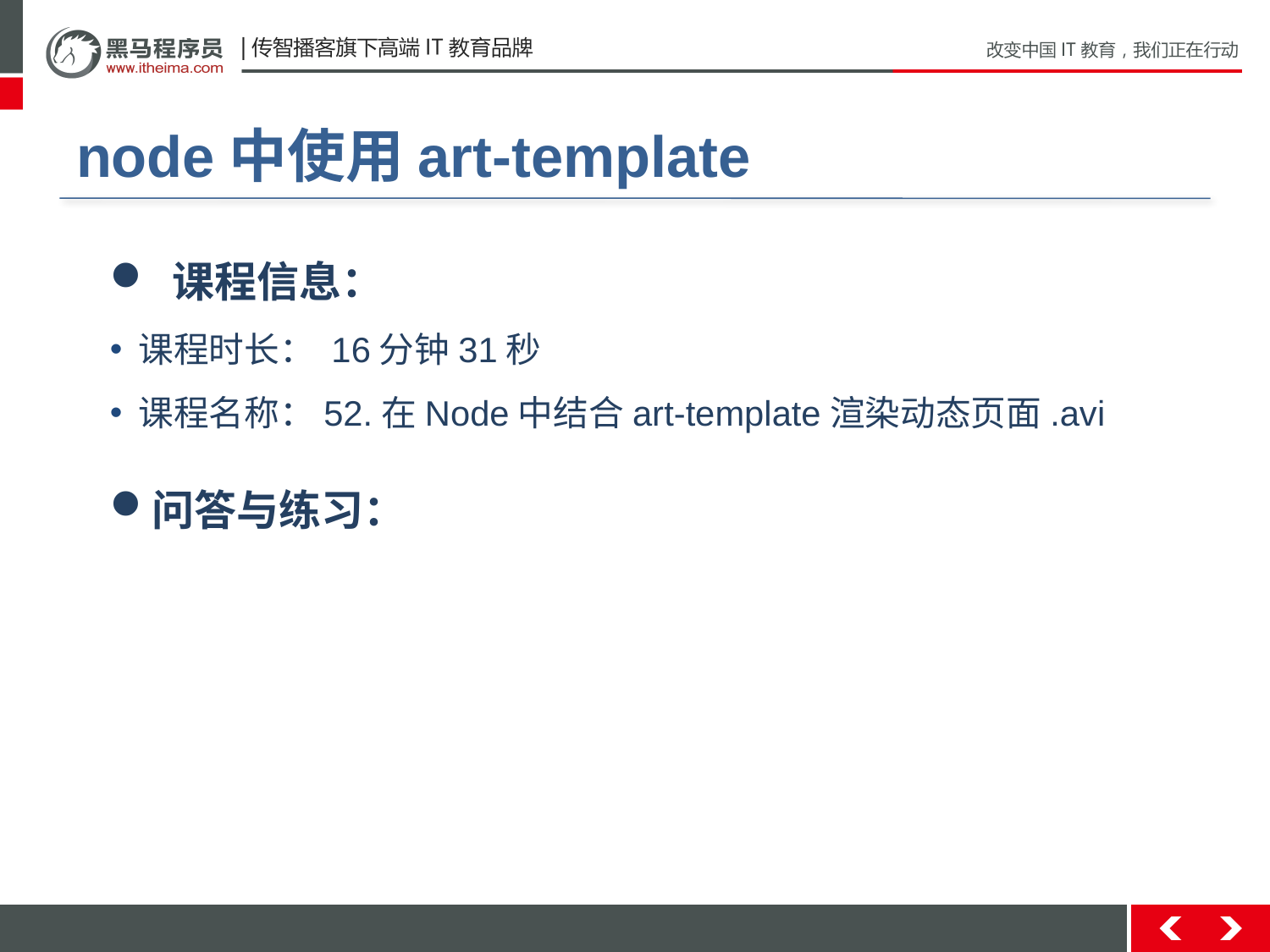

# node中使用art-template
 课程信息：
 课程时长： 16分钟31秒
 课程名称：52.在Node中结合art-template渲染动态页面.avi
问答与练习：